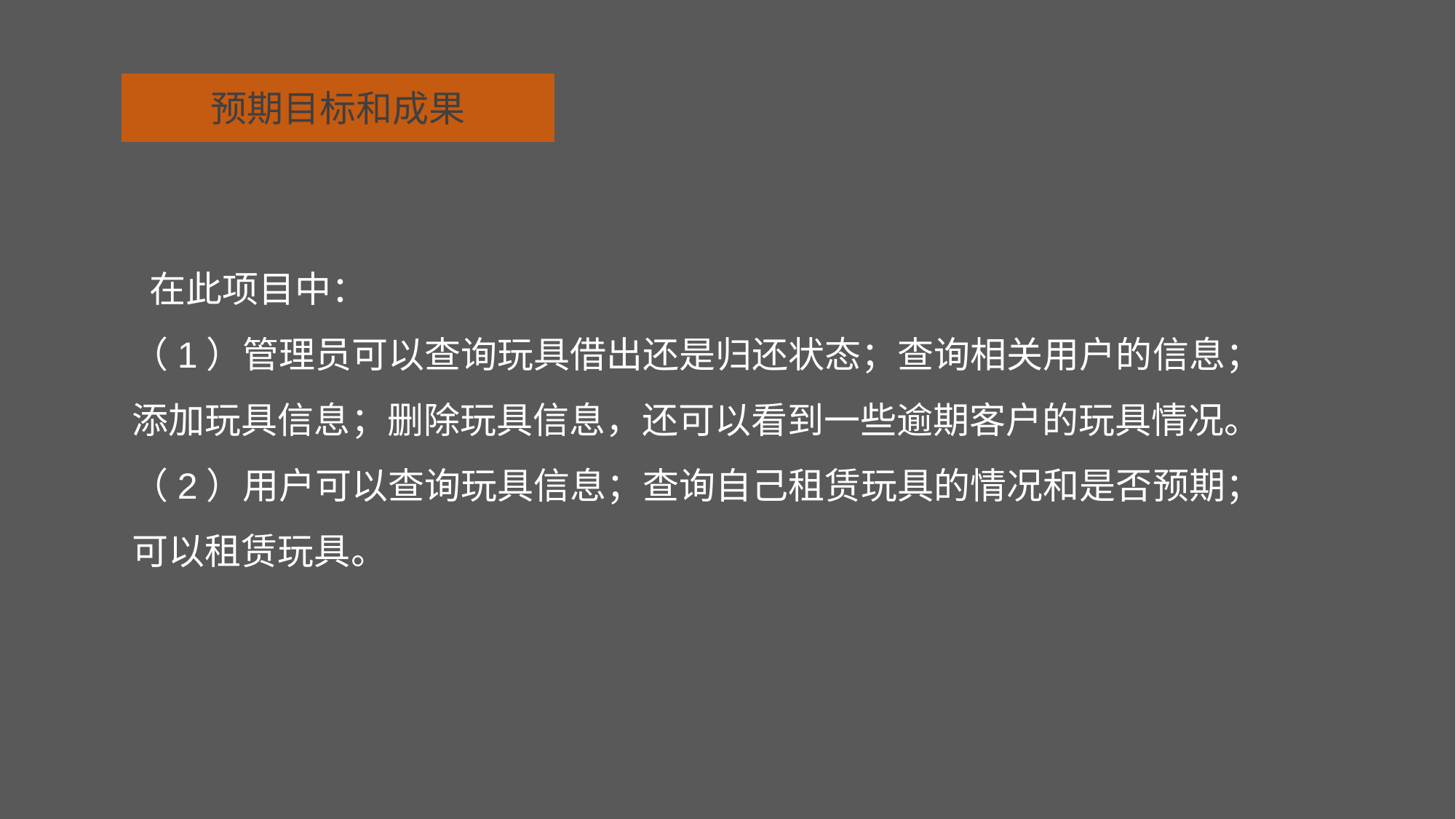

预期目标和成果
 在此项目中：
（1）管理员可以查询玩具借出还是归还状态；查询相关用户的信息；添加玩具信息；删除玩具信息，还可以看到一些逾期客户的玩具情况。
（2）用户可以查询玩具信息；查询自己租赁玩具的情况和是否预期；可以租赁玩具。